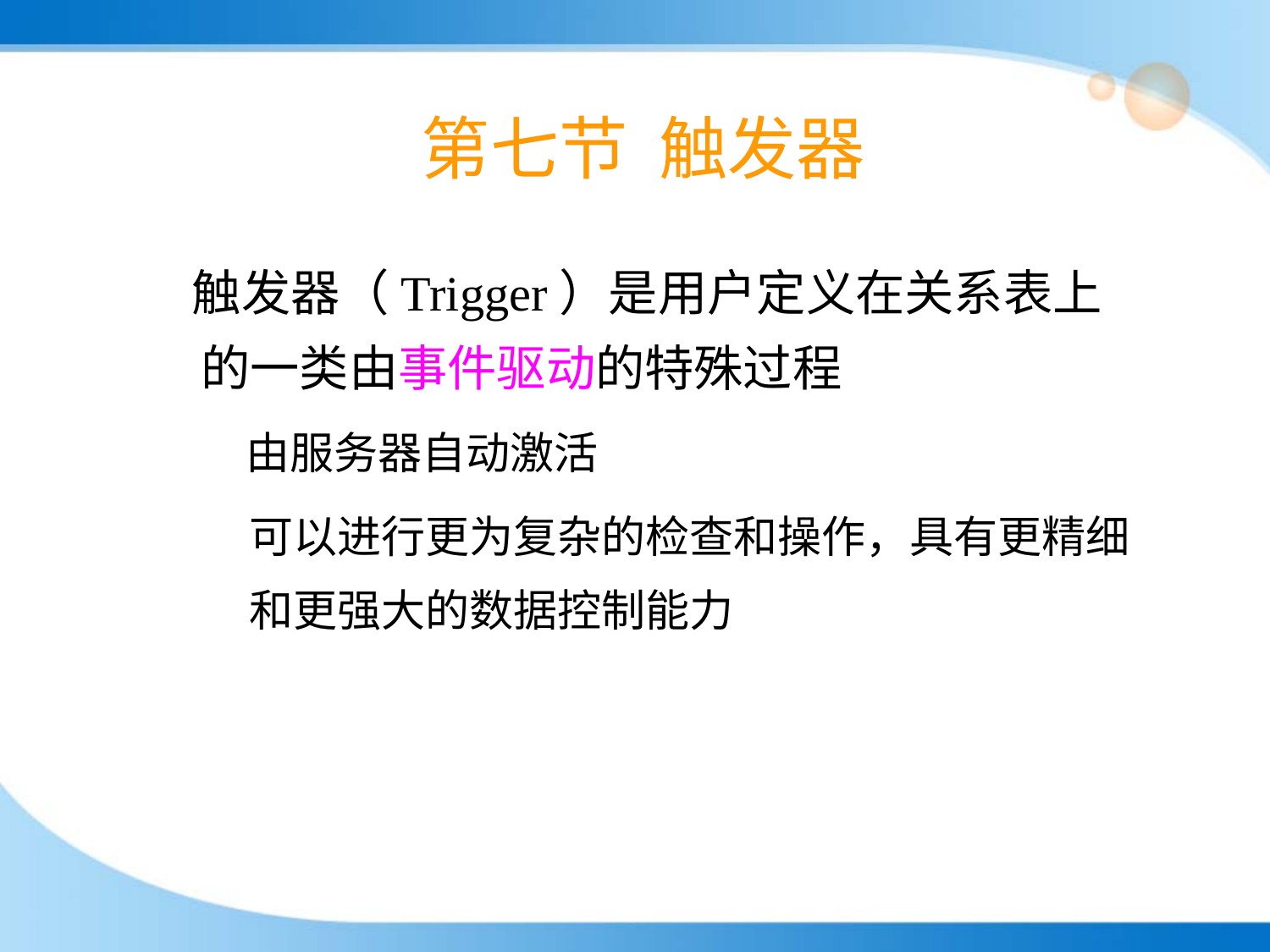

第七节  触发器

触发器（Trigger）是用户定义在关系表上
的一类由事件驱动的特殊过程

由服务器自动激活

可以进行更为复杂的检查和操作，具有更精细

和更强大的数据控制能力